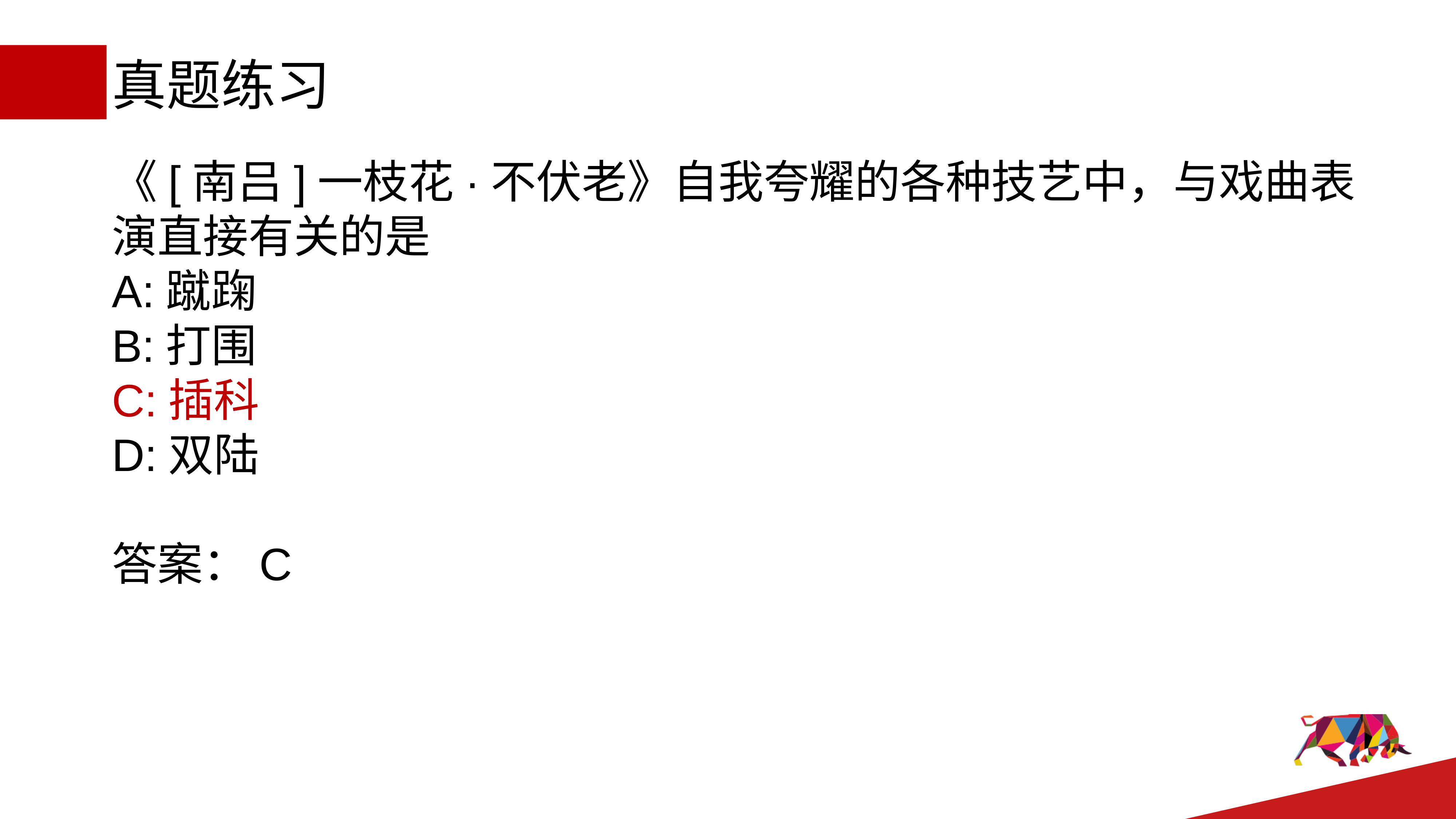

# 真题练习
《[南吕]一枝花·不伏老》自我夸耀的各种技艺中，与戏曲表演直接有关的是
A:蹴踘
B:打围
C:插科
D:双陆

答案：C